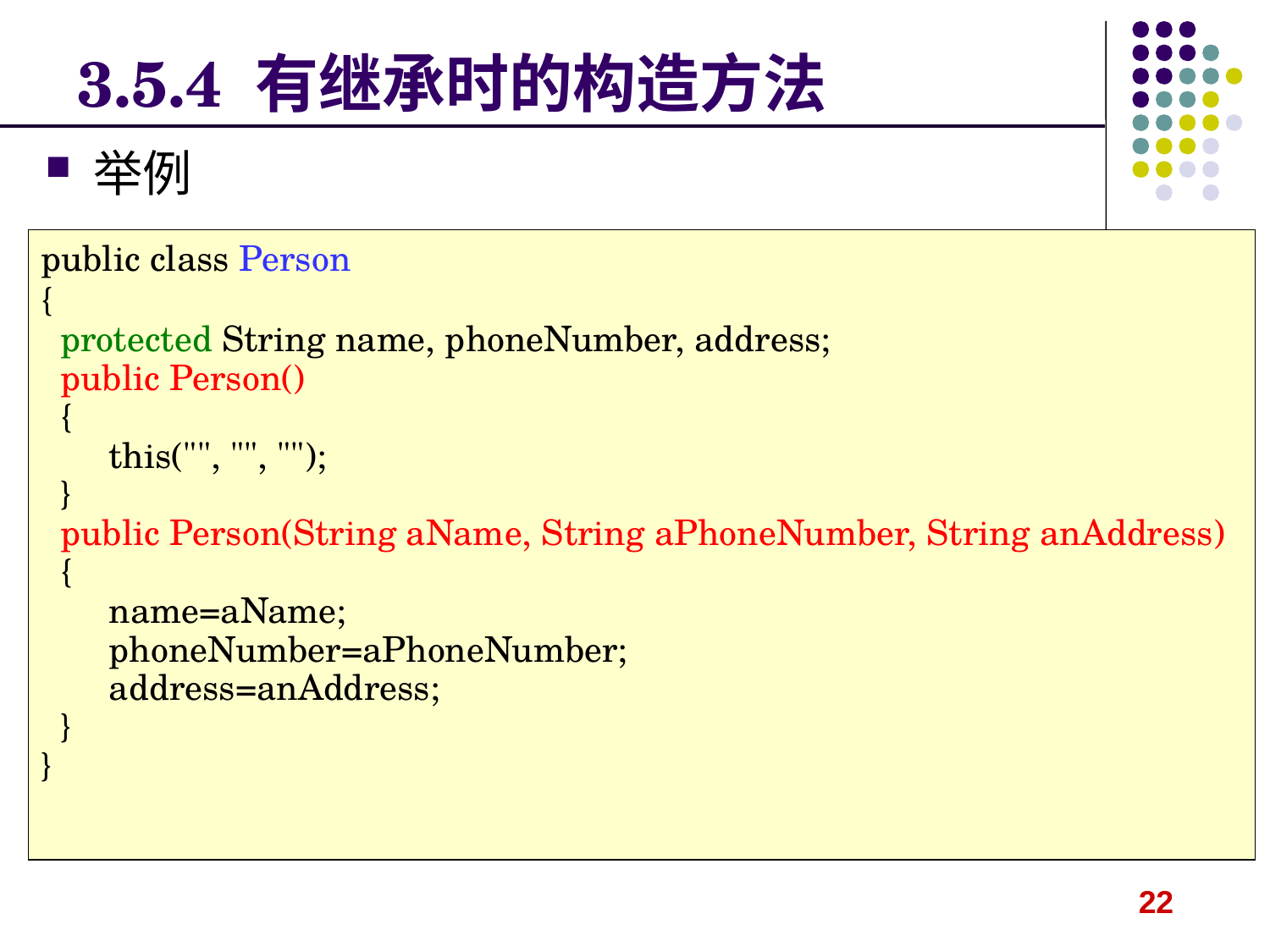

# 3.5.4 有继承时的构造方法
举例
public class Person
{
  protected String name, phoneNumber, address;
  public Person()
  {
       this("", "", "");
  }
  public Person(String aName, String aPhoneNumber, String anAddress)
  {
       name=aName;
       phoneNumber=aPhoneNumber;
       address=anAddress;
  }
}